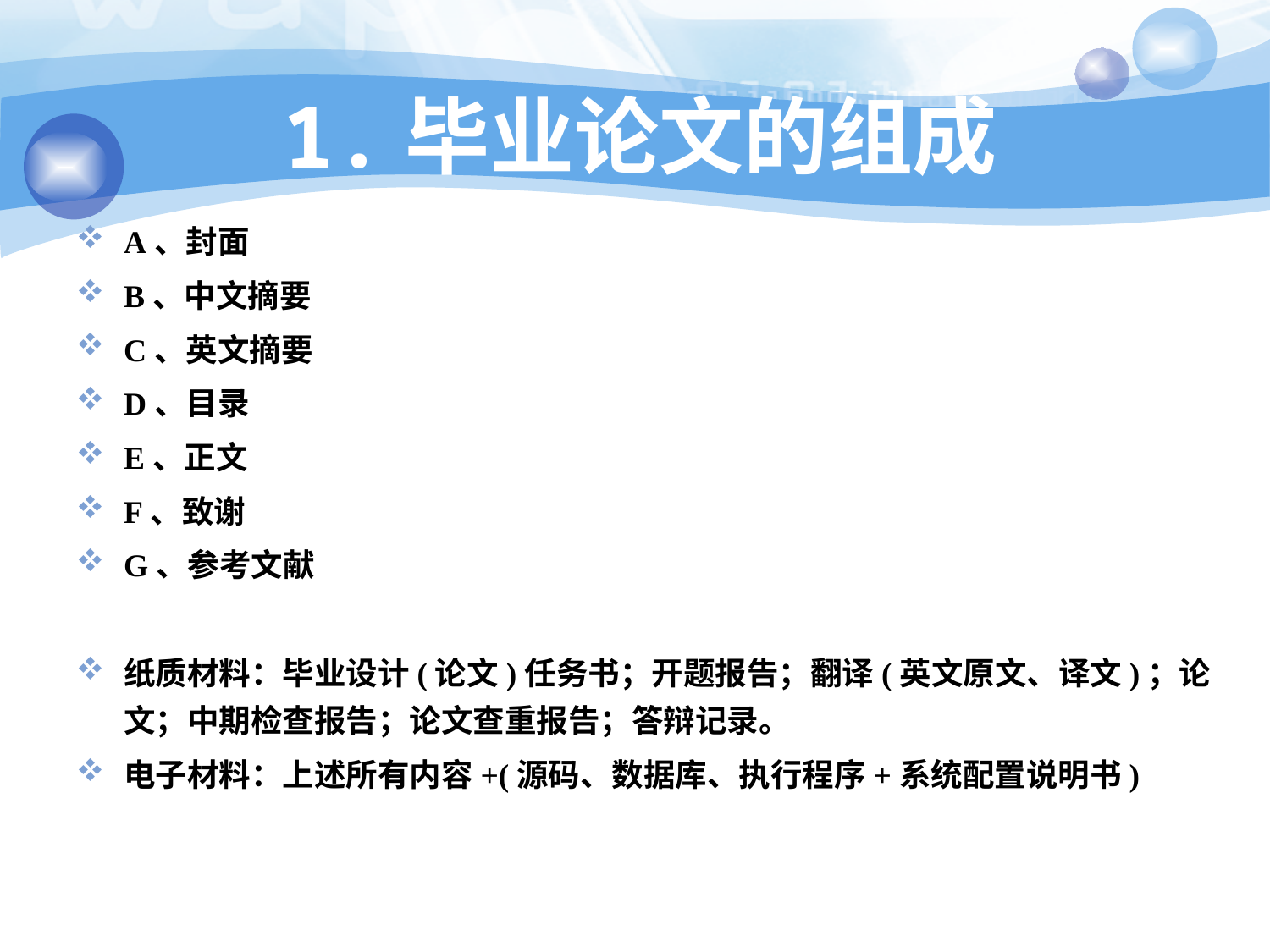

# 1.毕业论文的组成
A、封面
B、中文摘要
C、英文摘要
D、目录
E、正文
F、致谢
G、参考文献

纸质材料：毕业设计(论文)任务书；开题报告；翻译(英文原文、译文)；论文；中期检查报告；论文查重报告；答辩记录。
电子材料：上述所有内容+(源码、数据库、执行程序+系统配置说明书)